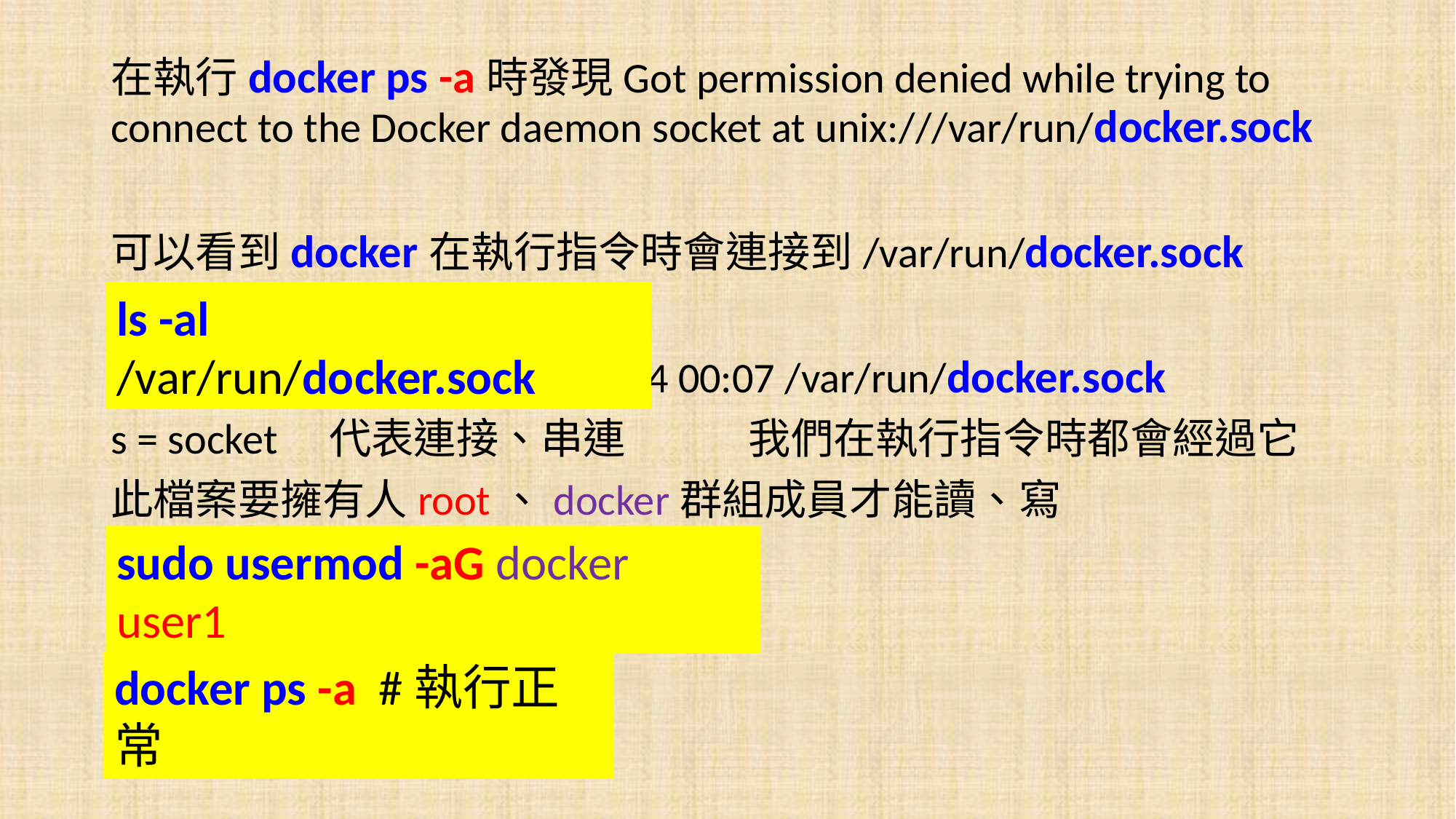

在執行docker ps -a時發現Got permission denied while trying to connect to the Docker daemon socket at unix:///var/run/docker.sock

可以看到docker在執行指令時會連接到/var/run/docker.sock

srw-rw----. 1 root docker 0 Jan  4 00:07 /var/run/docker.sock
s = socket	代表連接、串連             我們在執行指令時都會經過它
此檔案要擁有人root、docker群組成員才能讀、寫

重新登入user1

ls -al /var/run/docker.sock
sudo usermod -aG docker user1
docker ps -a  #執行正常